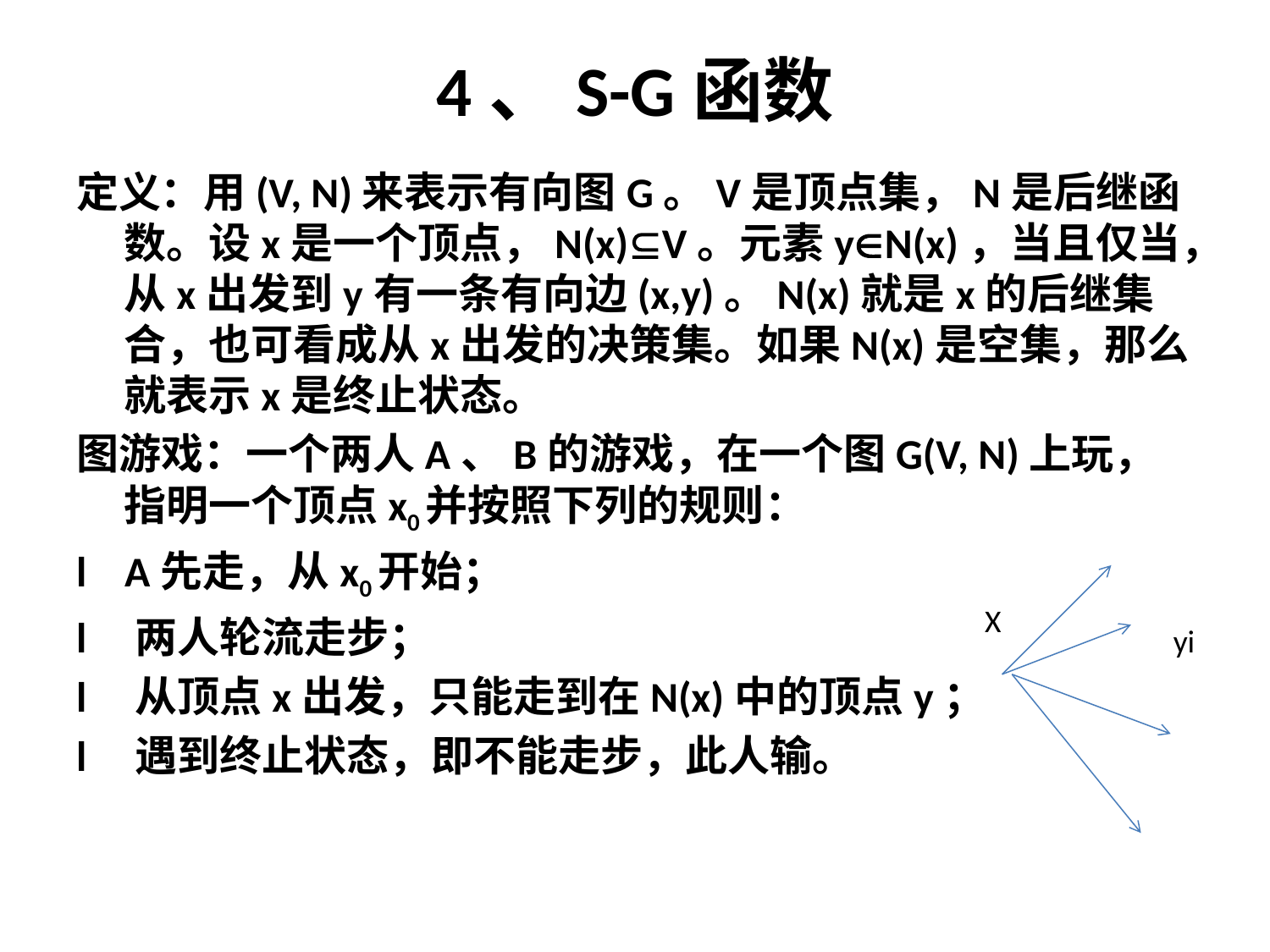

# 4、S-G函数
定义：用(V, N)来表示有向图G。V是顶点集，N是后继函数。设x是一个顶点，N(x)⊆V。元素y∈N(x)，当且仅当，从x出发到y有一条有向边(x,y)。N(x)就是x的后继集合，也可看成从x出发的决策集。如果N(x)是空集，那么就表示x是终止状态。
图游戏：一个两人A、B的游戏，在一个图G(V, N)上玩，指明一个顶点x0并按照下列的规则：
l    A先走，从x0开始；
l    两人轮流走步；
l    从顶点x出发，只能走到在N(x)中的顶点y；
l    遇到终止状态，即不能走步，此人输。

X
yi